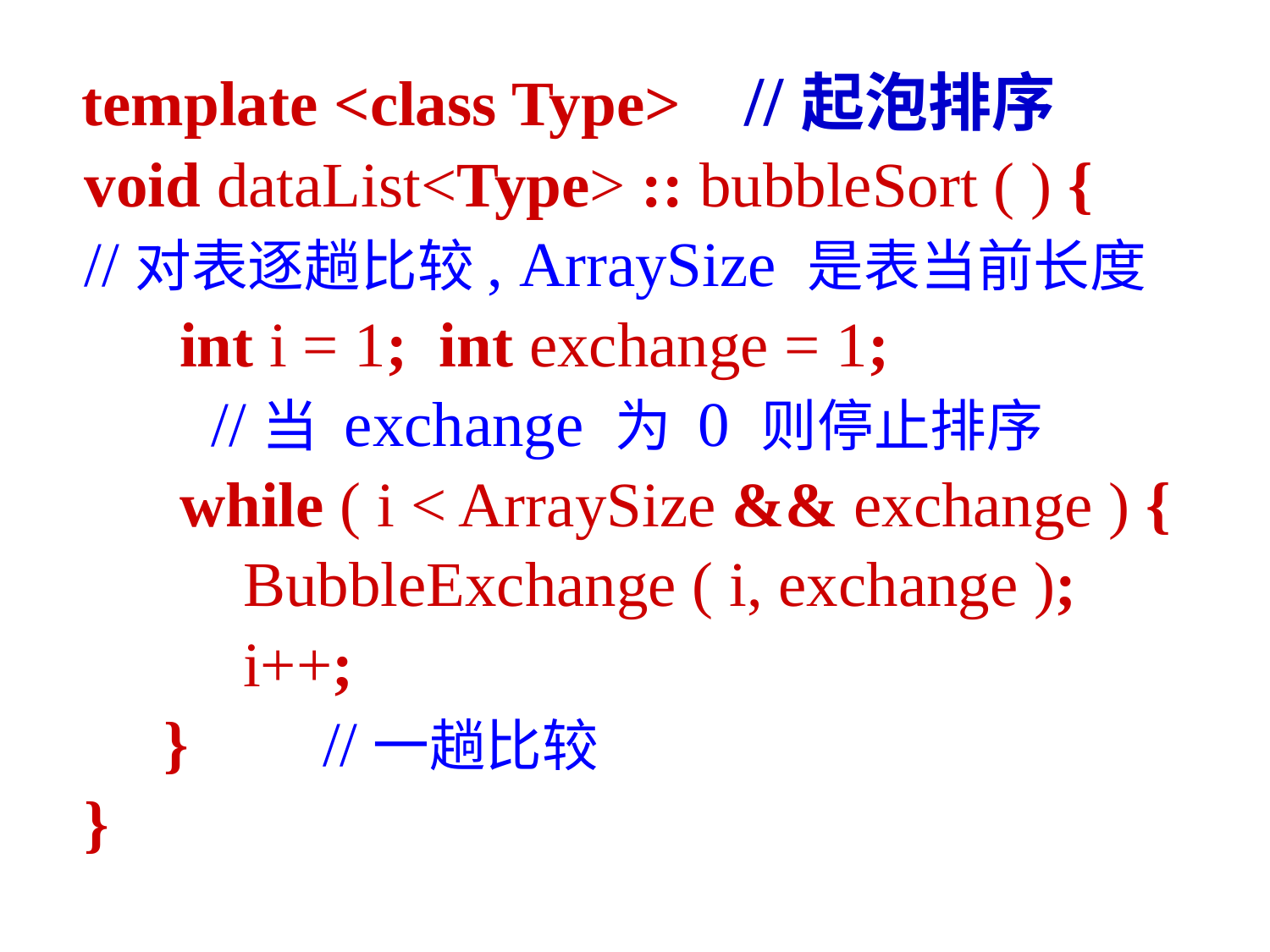

template <class Type>    //起泡排序
 void dataList<Type> :: bubbleSort ( ) {
 //对表逐趟比较, ArraySize 是表当前长度
       int i = 1;  int exchange = 1;
 	 //当 exchange 为 0 则停止排序
       while ( i < ArraySize && exchange ) {
           BubbleExchange ( i, exchange );
           i++;
      } 	//一趟比较
 }